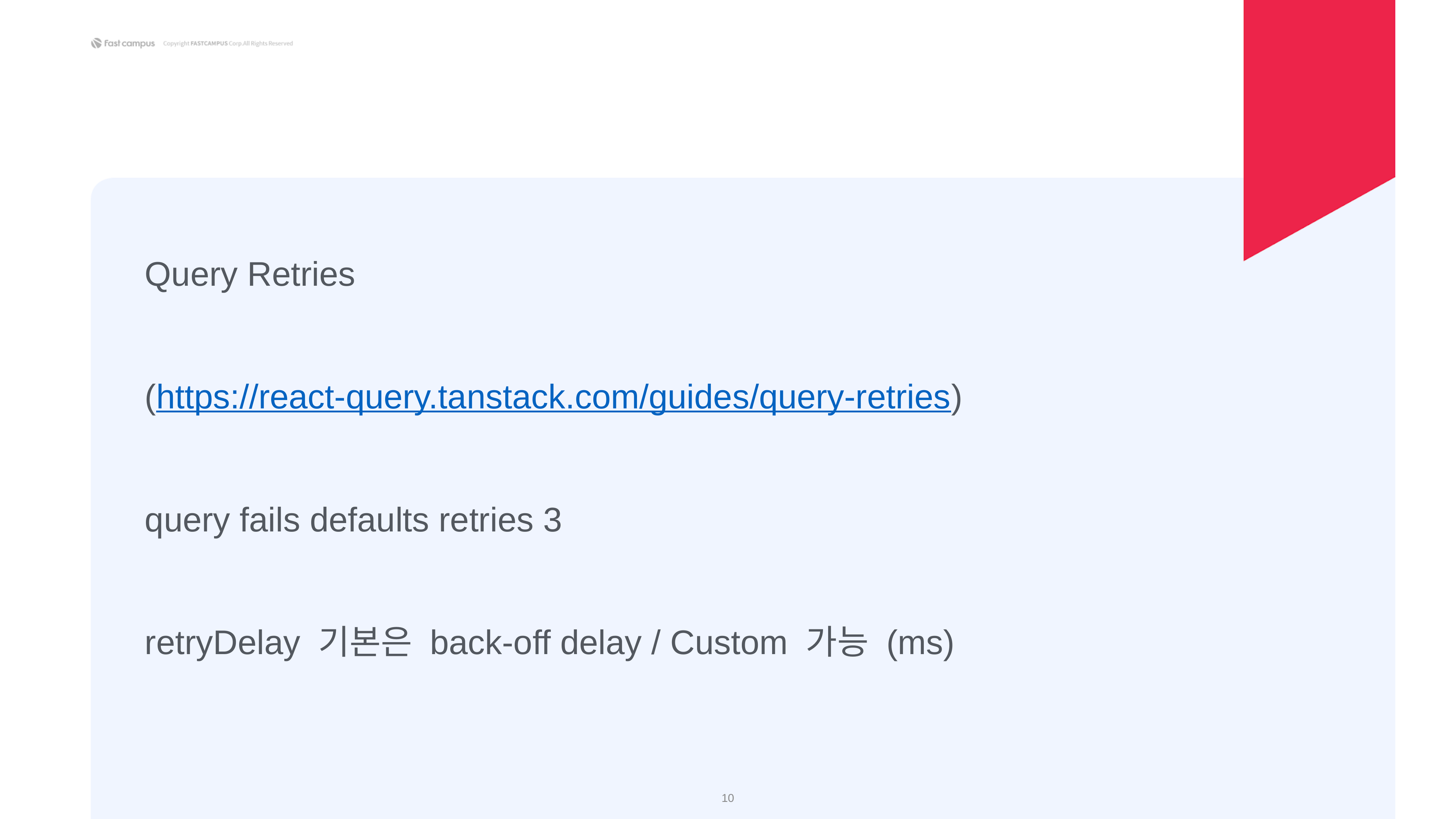

Query Retries

(https://react-query.tanstack.com/guides/query-retries)

query fails defaults retries 3

retryDelay 기본은 back-off delay / Custom 가능 (ms)
10